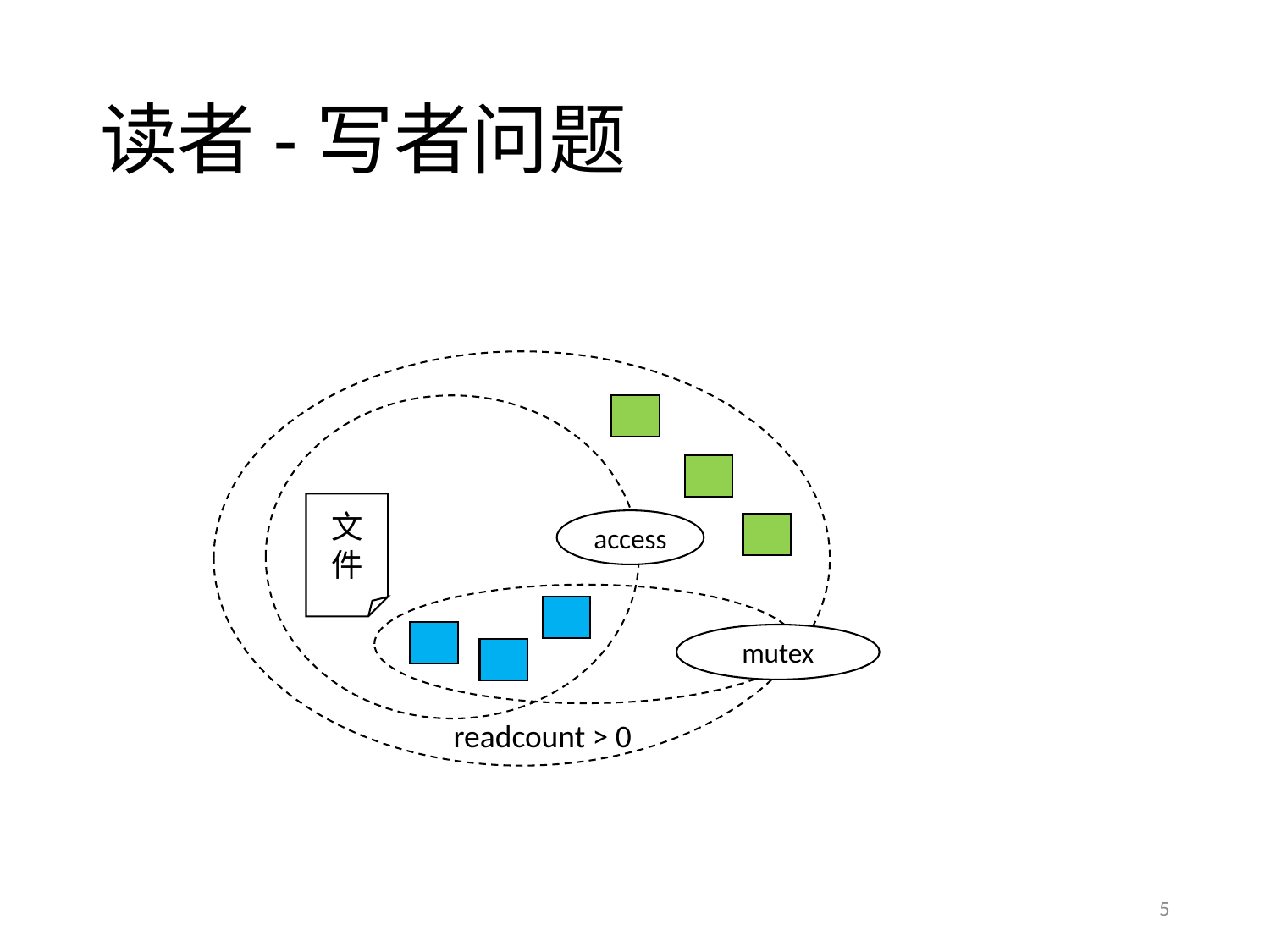

# 读者-写者问题

文件
access

mutex

readcount > 0
5